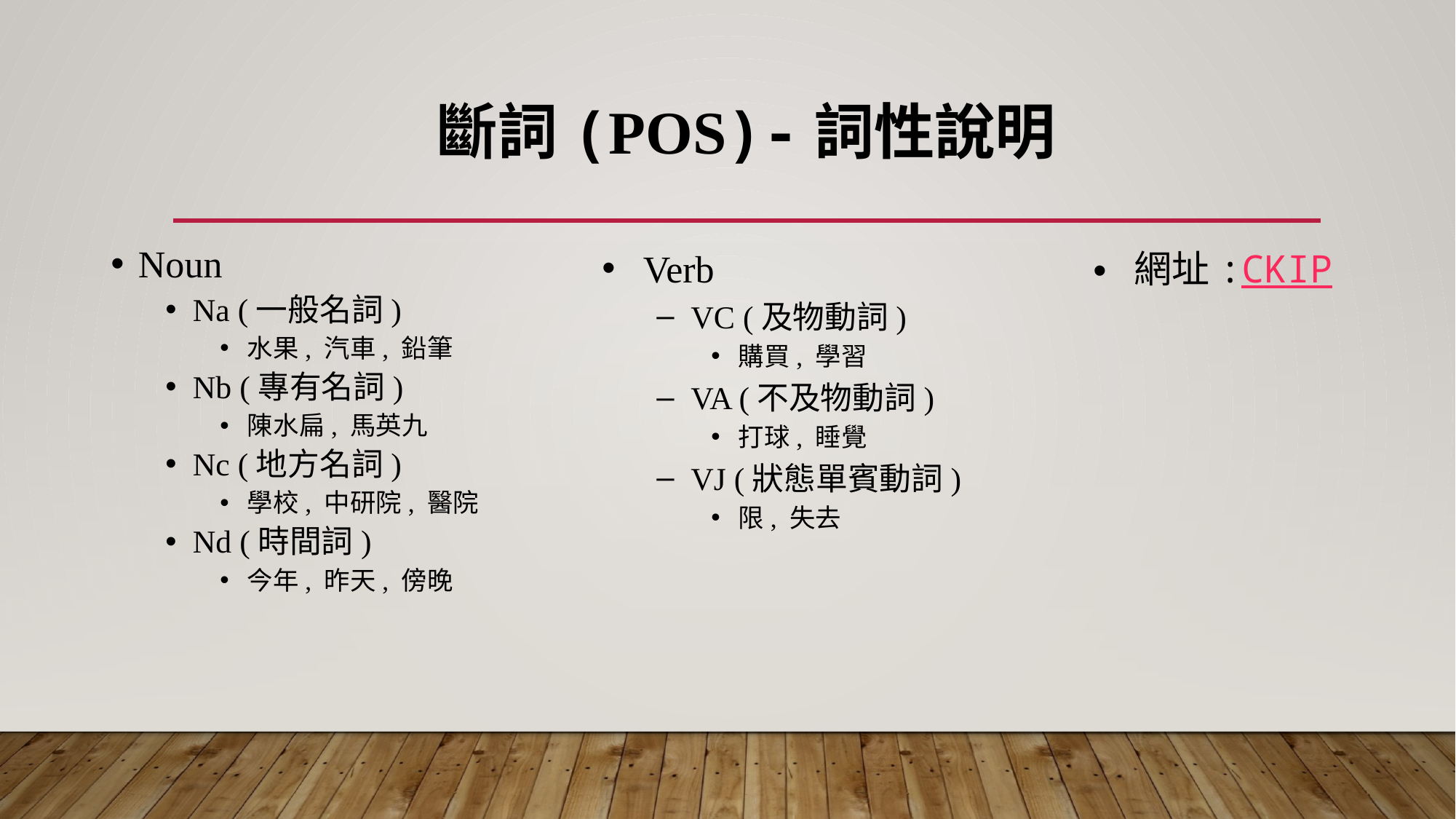

# 斷詞(POS)-詞性說明
Noun
Na (一般名詞)
水果, 汽車, 鉛筆
Nb (專有名詞)
陳水扁, 馬英九
Nc (地方名詞)
學校, 中研院, 醫院
Nd (時間詞)
今年, 昨天, 傍晚

Verb
VC (及物動詞)
購買, 學習
VA (不及物動詞)
打球, 睡覺
VJ (狀態單賓動詞)
限, 失去

網址:CKIP